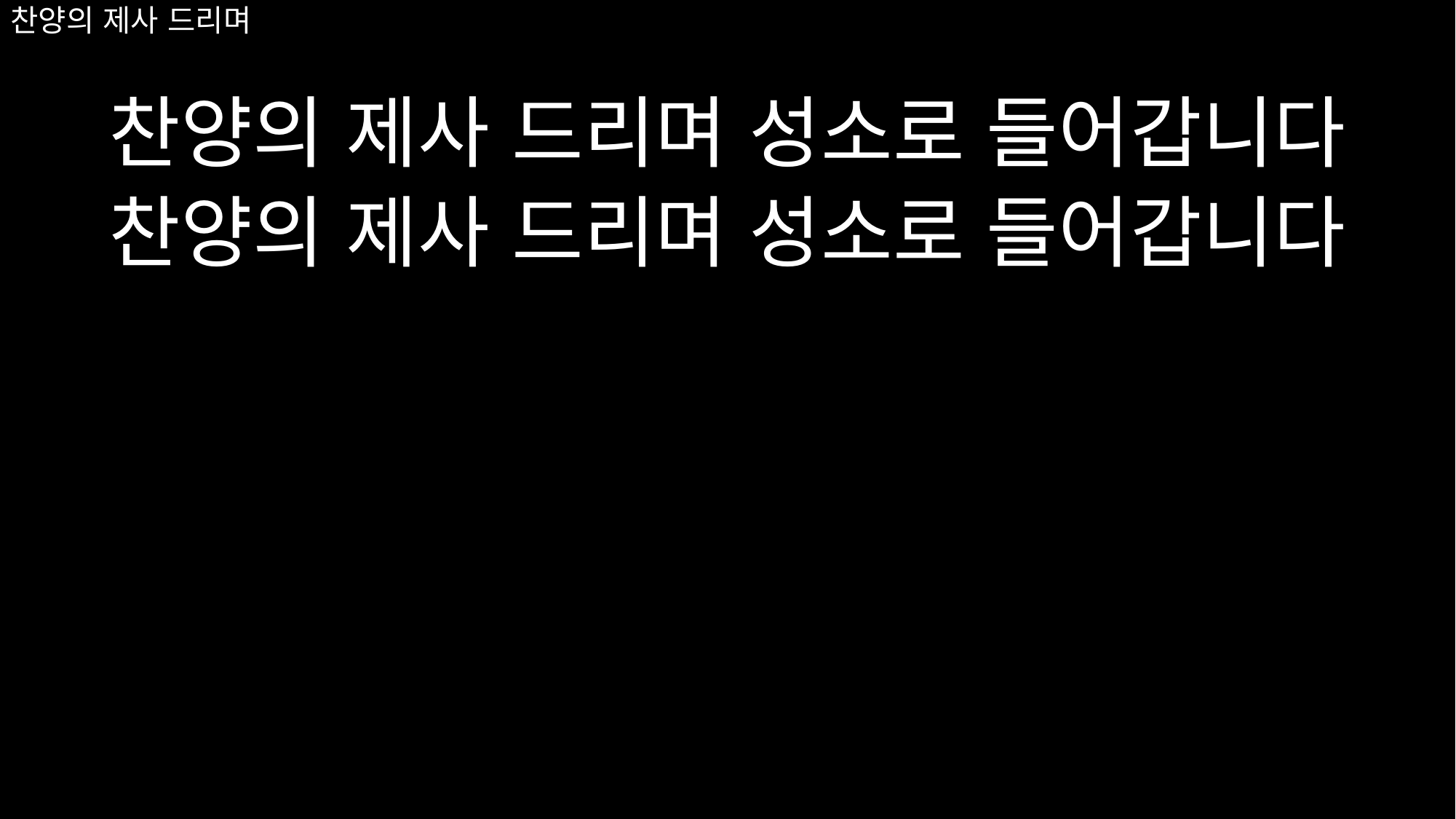

# 찬양의 제사 드리며
찬양의 제사 드리며 성소로 들어갑니다
찬양의 제사 드리며 성소로 들어갑니다